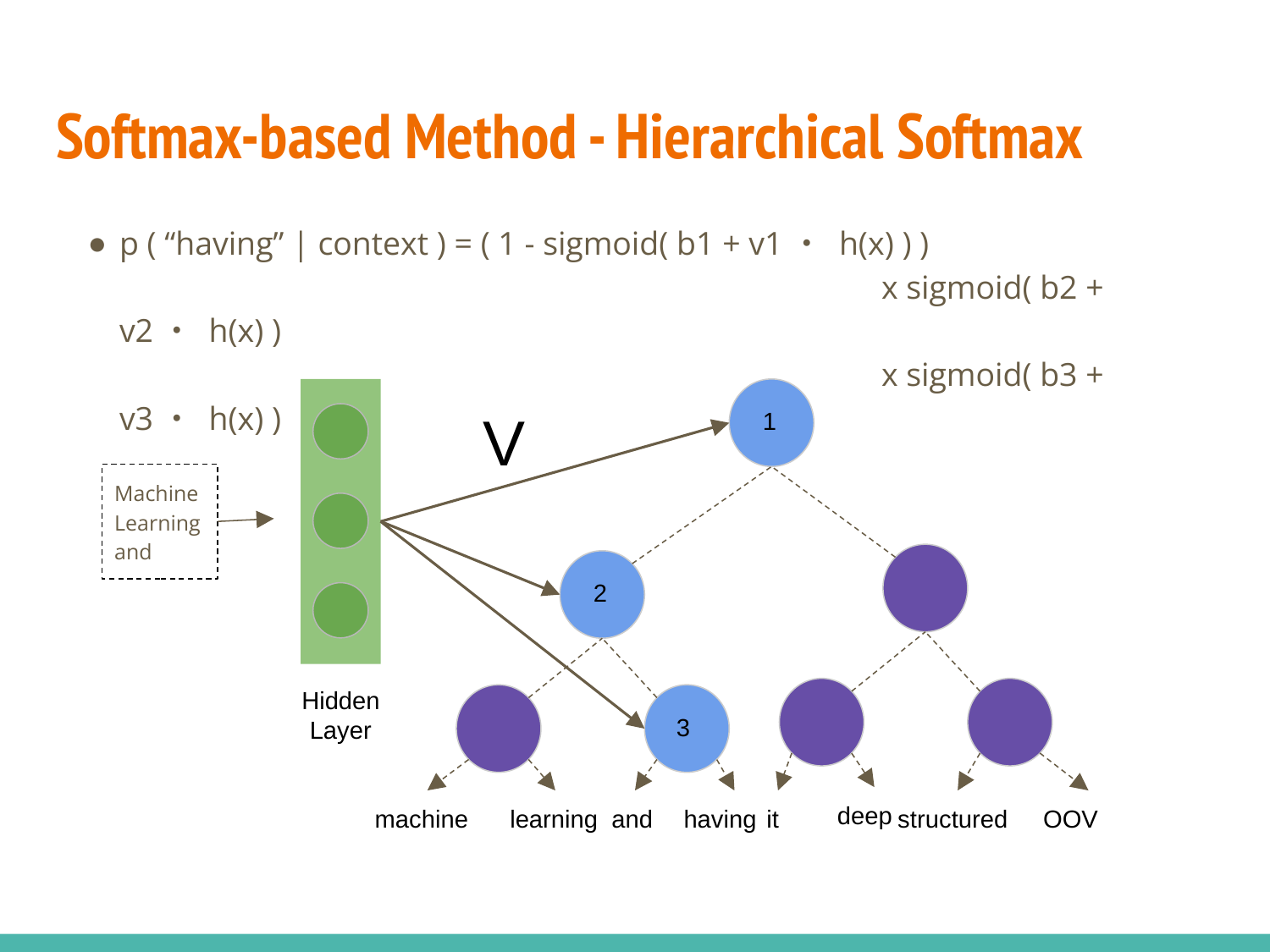

# Softmax-based Method - Hierarchical Softmax
p ( “having” | context ) = ( 1 - sigmoid( b1 + v1・ h(x) ) )
						x sigmoid( b2 + v2・ h(x) )
						x sigmoid( b3 + v3・ h(x) )

V
1

Machine Learning and

2

Hidden Layer

3
deep
machine
learning
and
having
it
structured
OOV